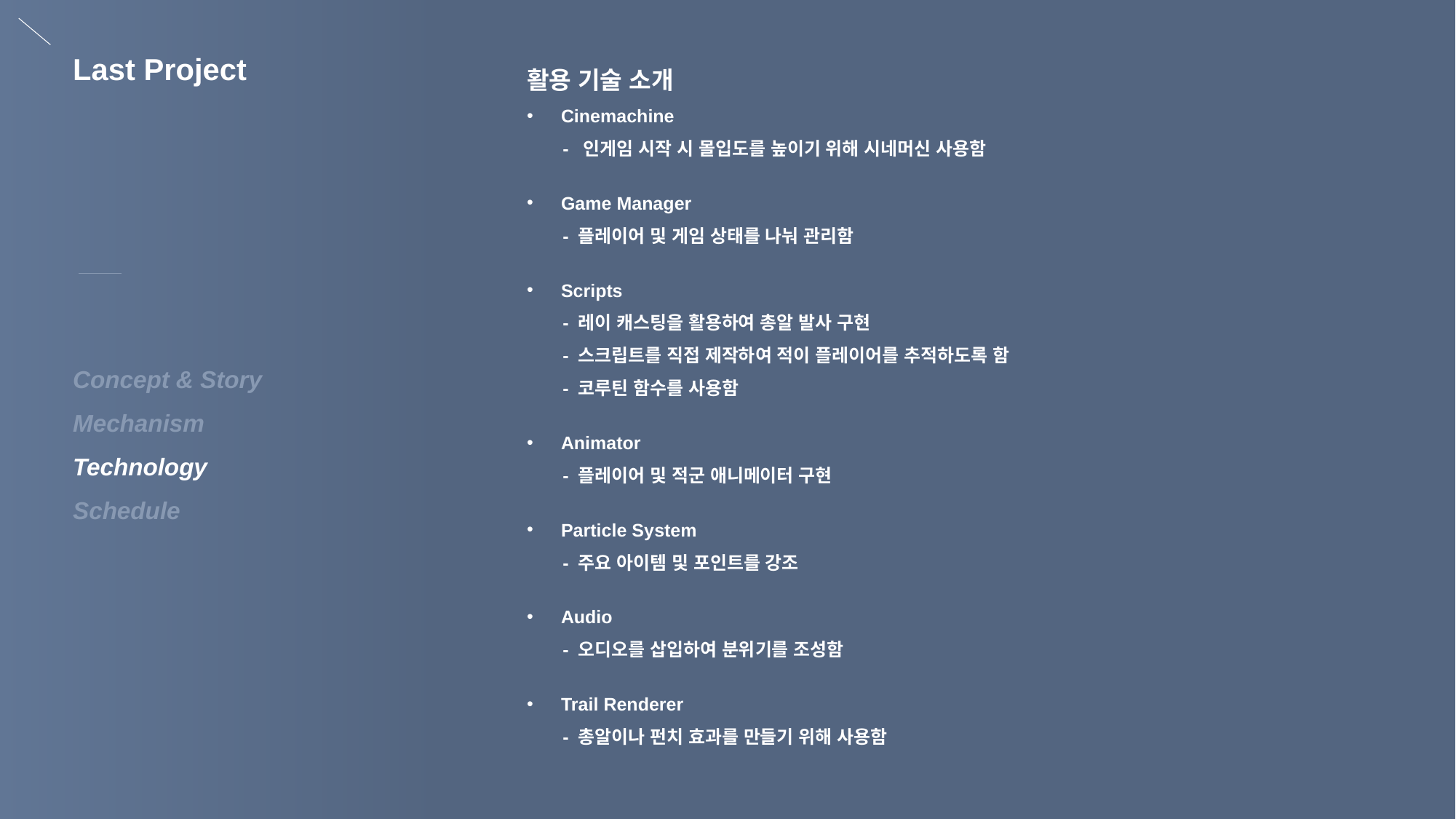

Last Project
활용 기술 소개
Cinemachine
       -  인게임 시작 시 몰입도를 높이기 위해 시네머신 사용함

Game Manager
       - 플레이어 및 게임 상태를 나눠 관리함

Scripts
       - 레이 캐스팅을 활용하여 총알 발사 구현
       - 스크립트를 직접 제작하여 적이 플레이어를 추적하도록 함
       - 코루틴 함수를 사용함

Animator
       - 플레이어 및 적군 애니메이터 구현

Particle System
       - 주요 아이템 및 포인트를 강조

Audio
       - 오디오를 삽입하여 분위기를 조성함

Trail Renderer
       - 총알이나 펀치 효과를 만들기 위해 사용함
Concept & Story
Mechanism
Technology
Schedule